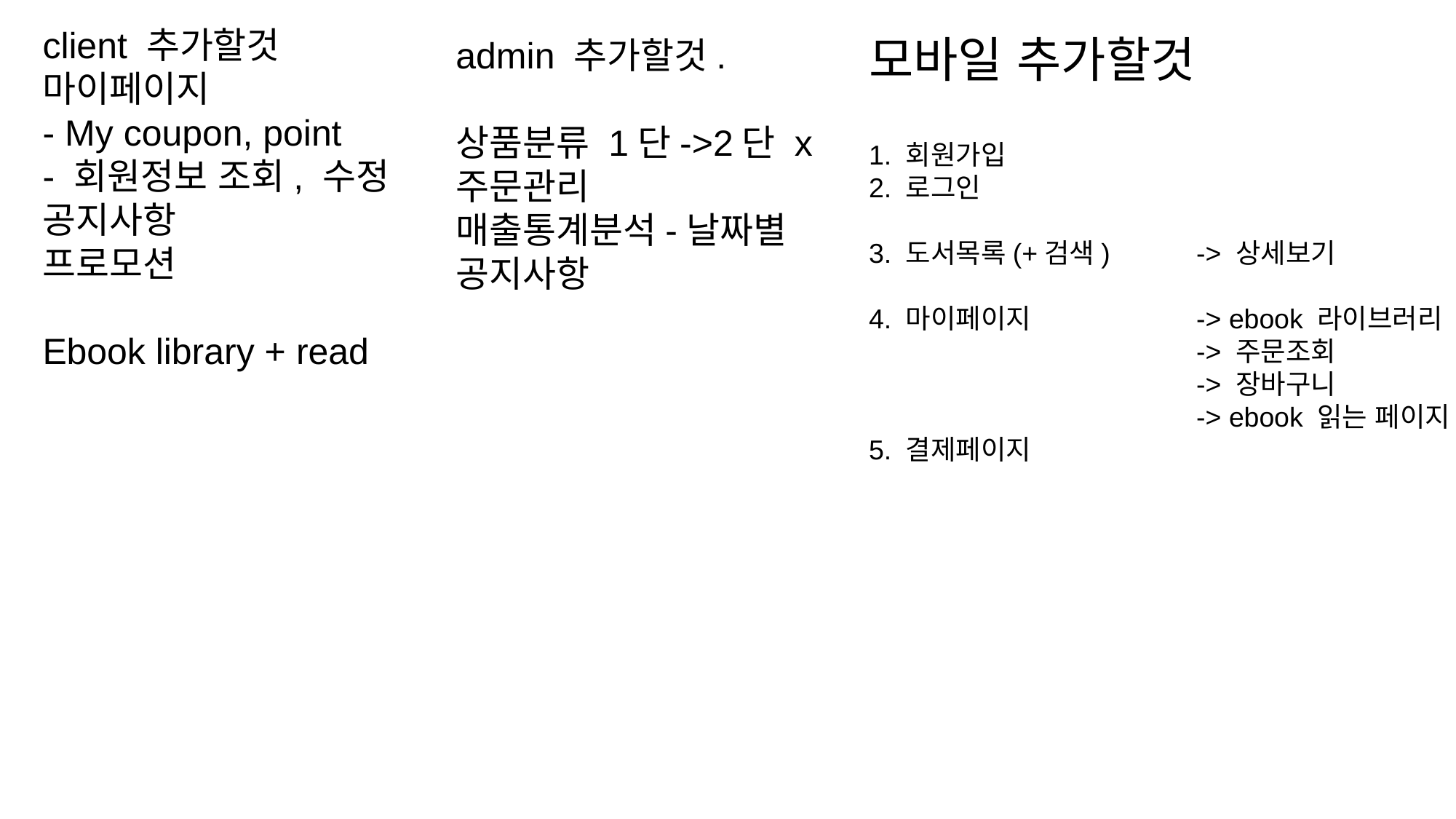

client 추가할것
마이페이지
- My coupon, point
- 회원정보 조회, 수정
공지사항
프로모션

Ebook library + read
모바일 추가할것

admin 추가할것.

상품분류 1단->2단 x
주문관리
매출통계분석-날짜별
공지사항
1. 회원가입
2. 로그인

3. 도서목록(+검색) 	-> 상세보기

4. 마이페이지 		-> ebook 라이브러리
			-> 주문조회
			-> 장바구니
			-> ebook 읽는 페이지
5. 결제페이지